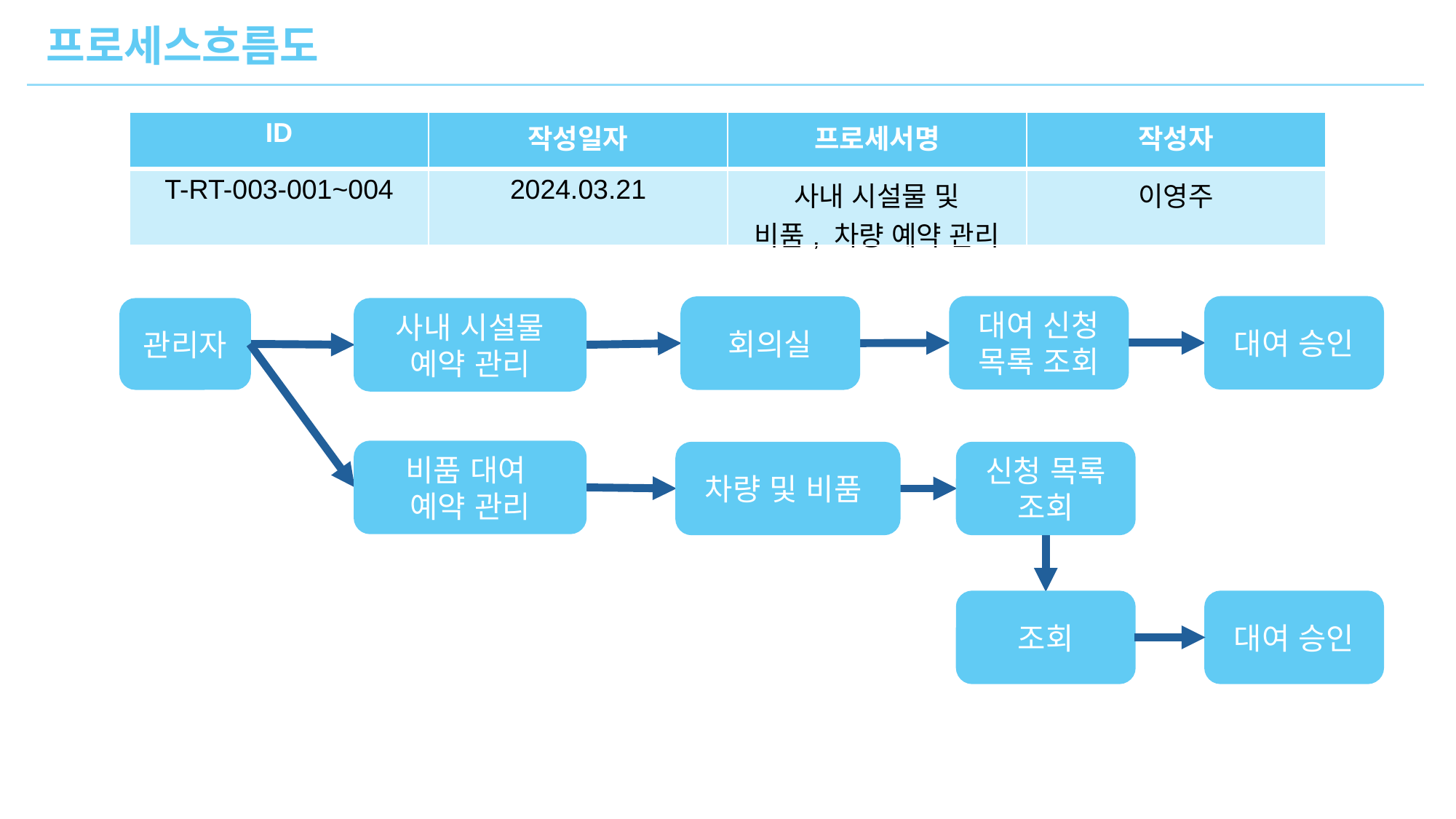

프로세스흐름도
| ID | 작성일자 | 프로세서명 | 작성자 |
| --- | --- | --- | --- |
| T-RT-003-001~004 | 2024.03.21 | 사내 시설물 및 비품, 차량 예약 관리 | 이영주 |
대여 신청 목록 조회
대여 승인
회의실
관리자
사내 시설물 예약 관리
비품 대여
예약 관리
신청 목록 조회
차량 및 비품
대여 승인
조회